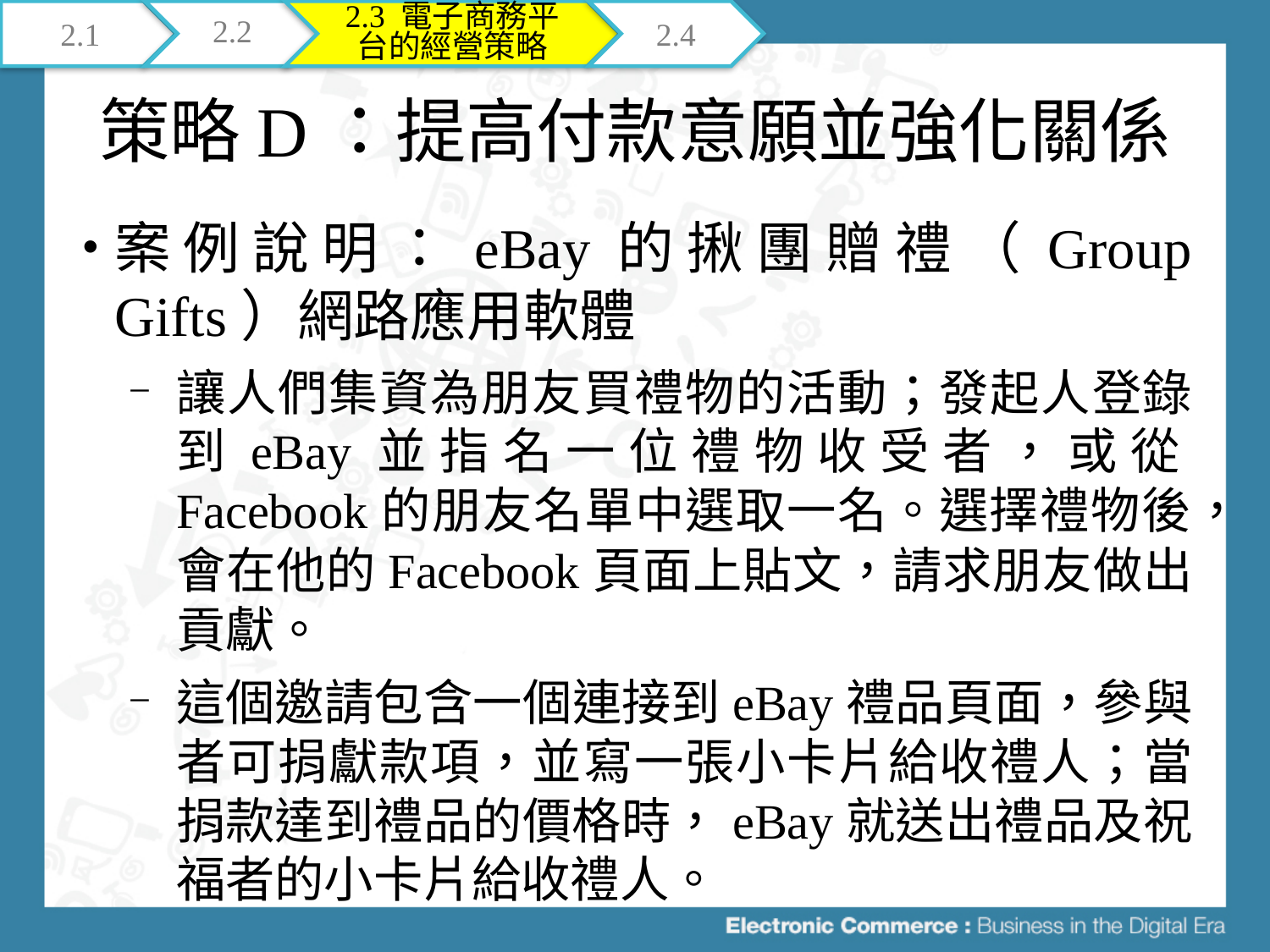

2.1
2.2
2.3 電子商務平台的經營策略
2.4
# 策略D：提高付款意願並強化關係
案例說明：eBay的揪團贈禮（Group Gifts）網路應用軟體
讓人們集資為朋友買禮物的活動；發起人登錄到eBay並指名一位禮物收受者，或從Facebook的朋友名單中選取一名。選擇禮物後，會在他的Facebook頁面上貼文，請求朋友做出貢獻。
這個邀請包含一個連接到eBay禮品頁面，參與者可捐獻款項，並寫一張小卡片給收禮人；當捐款達到禮品的價格時，eBay就送出禮品及祝福者的小卡片給收禮人。